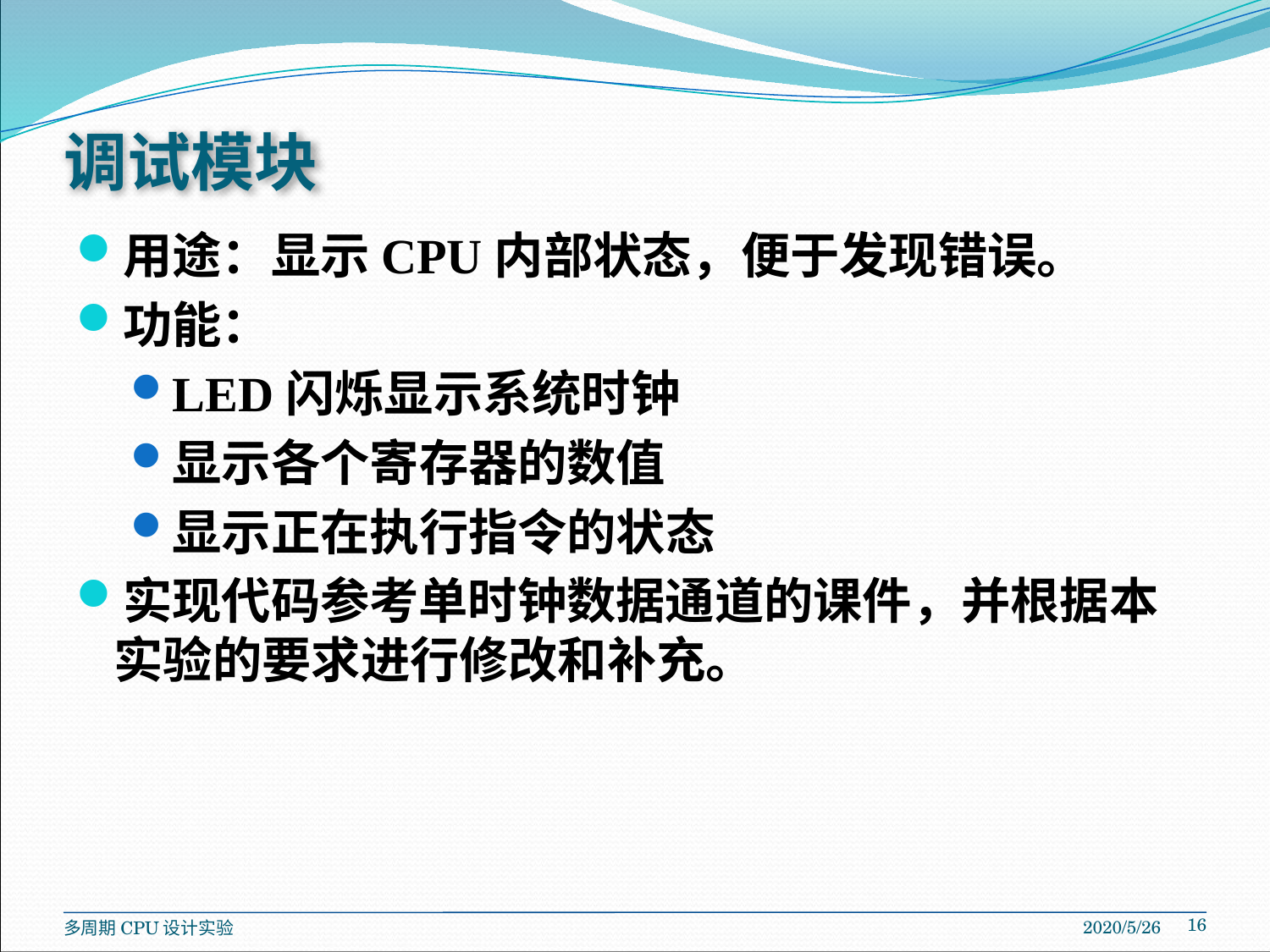

# 调试模块
用途：显示CPU内部状态，便于发现错误。
功能：
LED闪烁显示系统时钟
显示各个寄存器的数值
显示正在执行指令的状态
实现代码参考单时钟数据通道的课件，并根据本实验的要求进行修改和补充。

2020/5/26
16
多周期CPU设计实验